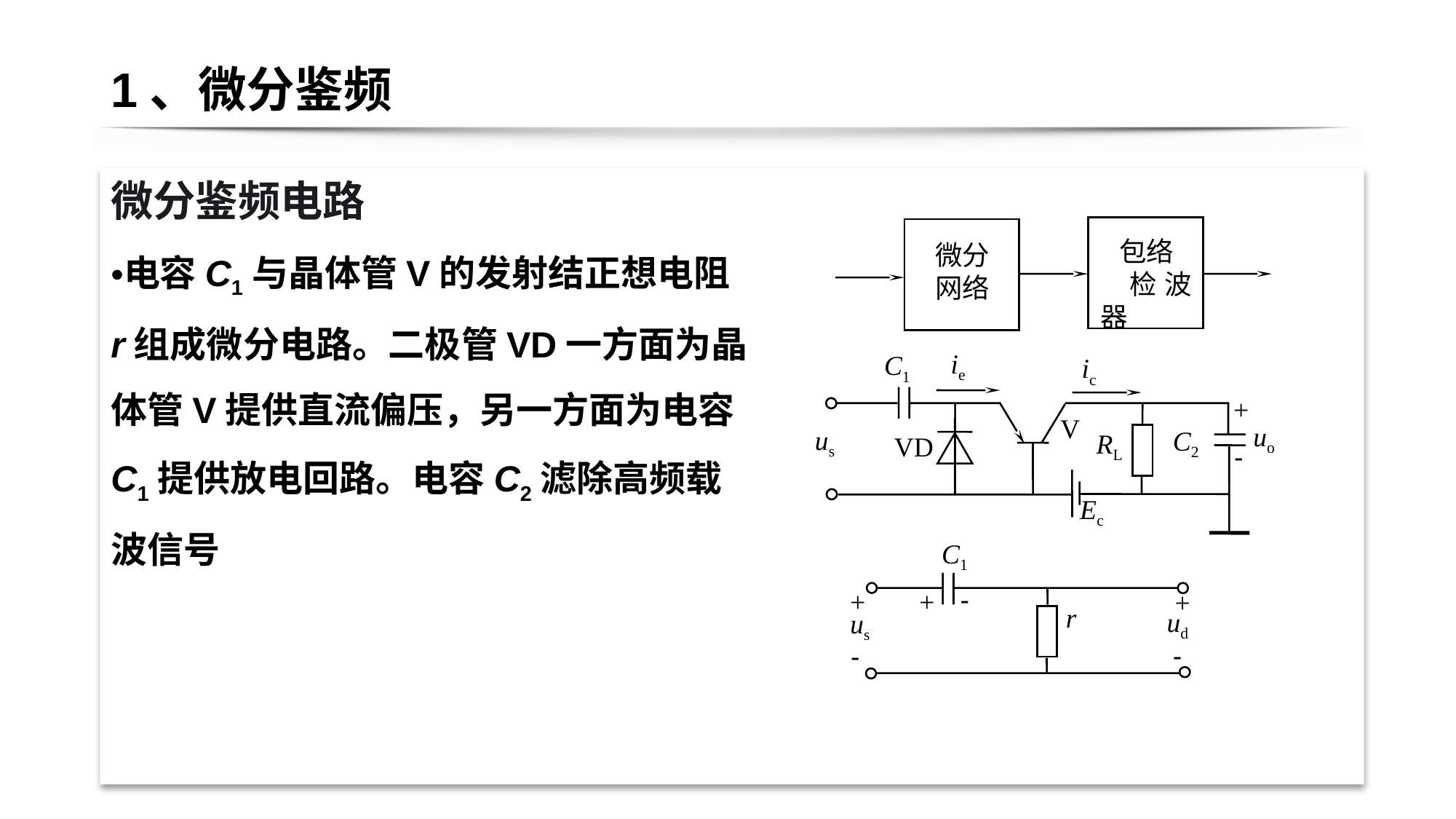

# 1、微分鉴频
微分鉴频电路
电容C1与晶体管V的发射结正想电阻r组成微分电路。二极管VD一方面为晶体管V提供直流偏压，另一方面为电容C1提供放电回路。电容C2滤除高频载波信号

包络
 检波器
微分
网络

ie
C1
ic
+

V
uo

us
C2

RL
VD

-

Ec

C1

-
+
+
+

r
ud
us

-
-